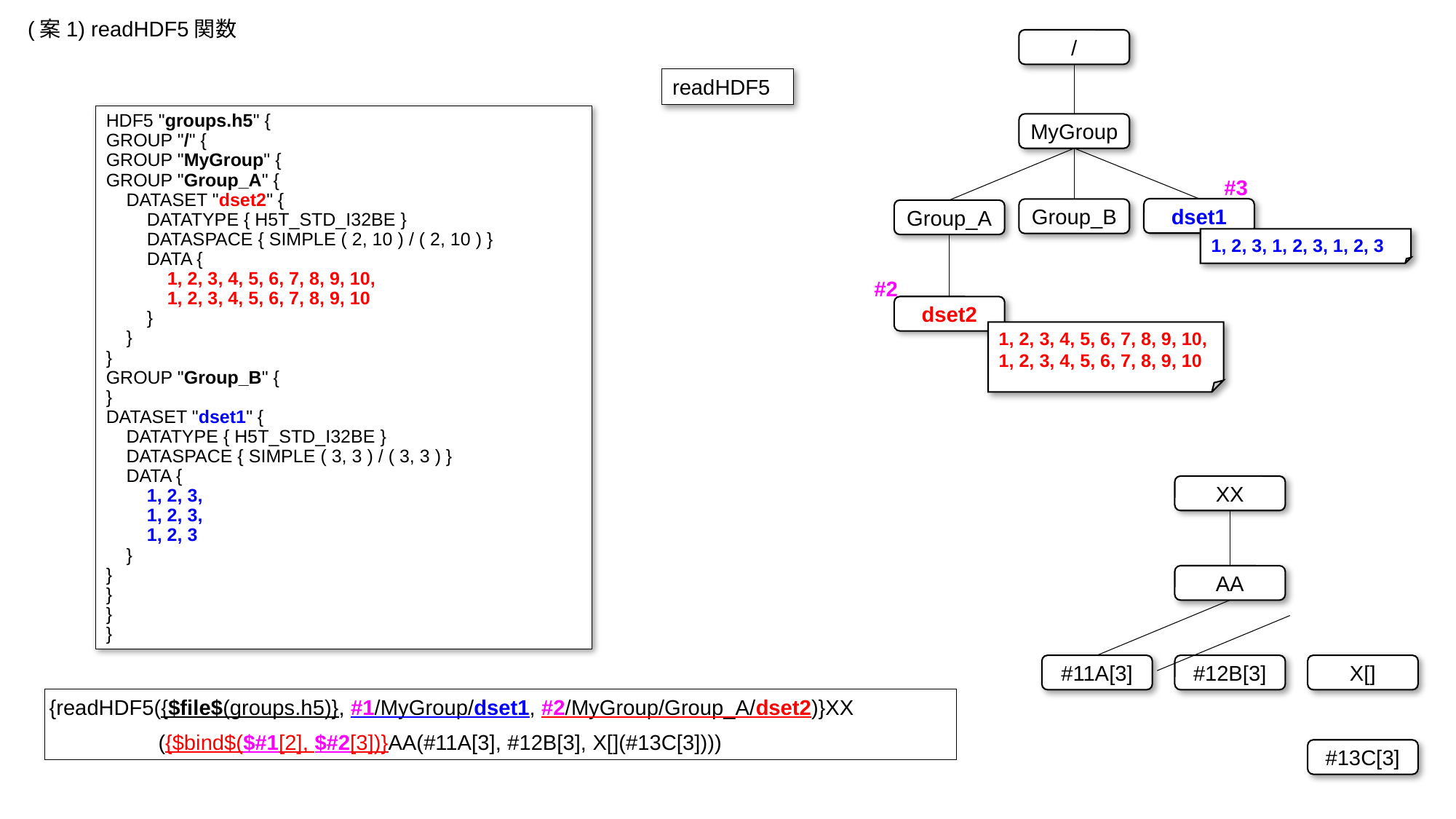

(案1) readHDF5関数
/
readHDF5
HDF5 "groups.h5" {
GROUP "/" {
GROUP "MyGroup" {
GROUP "Group_A" {
    DATASET "dset2" {
        DATATYPE { H5T_STD_I32BE }
        DATASPACE { SIMPLE ( 2, 10 ) / ( 2, 10 ) }
        DATA {
            1, 2, 3, 4, 5, 6, 7, 8, 9, 10,
            1, 2, 3, 4, 5, 6, 7, 8, 9, 10
        }
    }
}
GROUP "Group_B" {
}
DATASET "dset1" {
    DATATYPE { H5T_STD_I32BE }
    DATASPACE { SIMPLE ( 3, 3 ) / ( 3, 3 ) }
    DATA {
        1, 2, 3,
        1, 2, 3,
        1, 2, 3
    }
}
}
}
}
MyGroup
#3
dset1
Group_B
Group_A
1, 2, 3, 1, 2, 3, 1, 2, 3

#2
dset2
1, 2, 3, 4, 5, 6, 7, 8, 9, 10, 1, 2, 3, 4, 5, 6, 7, 8, 9, 10

XX
AA
#11A[3]
#12B[3]
X[]
{readHDF5({$file$(groups.h5)}, #1/MyGroup/dset1, #2/MyGroup/Group_A/dset2)}XX
	({$bind$($#1[2], $#2[3])}AA(#11A[3], #12B[3], X[](#13C[3])))
#13C[3]